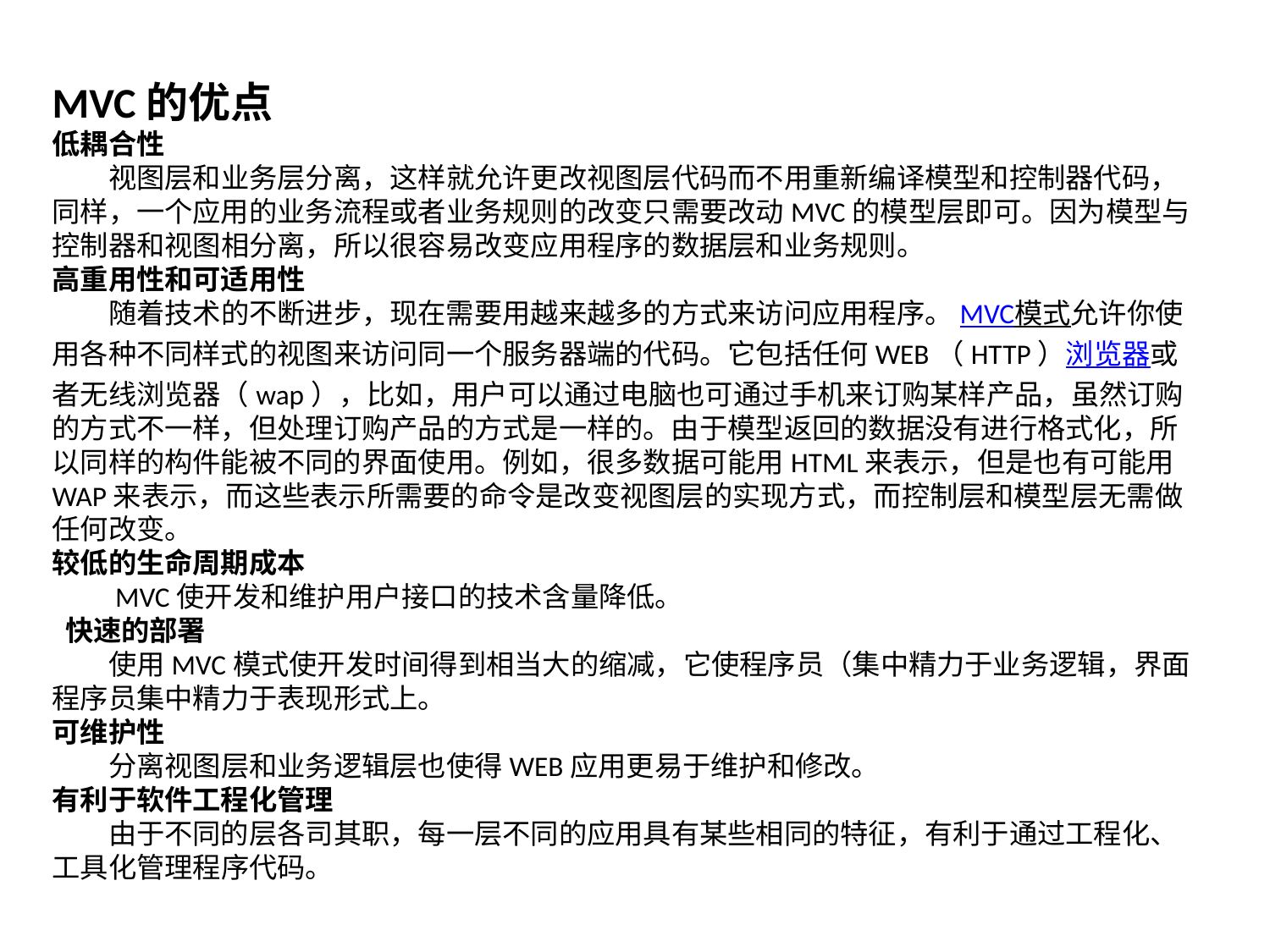

MVC的优点
低耦合性
　　视图层和业务层分离，这样就允许更改视图层代码而不用重新编译模型和控制器代码，同样，一个应用的业务流程或者业务规则的改变只需要改动MVC的模型层即可。因为模型与控制器和视图相分离，所以很容易改变应用程序的数据层和业务规则。
高重用性和可适用性
　　随着技术的不断进步，现在需要用越来越多的方式来访问应用程序。MVC模式允许你使用各种不同样式的视图来访问同一个服务器端的代码。它包括任何WEB（HTTP）浏览器或者无线浏览器（wap），比如，用户可以通过电脑也可通过手机来订购某样产品，虽然订购的方式不一样，但处理订购产品的方式是一样的。由于模型返回的数据没有进行格式化，所以同样的构件能被不同的界面使用。例如，很多数据可能用HTML来表示，但是也有可能用WAP来表示，而这些表示所需要的命令是改变视图层的实现方式，而控制层和模型层无需做任何改变。
较低的生命周期成本
　　MVC使开发和维护用户接口的技术含量降低。
 快速的部署
　　使用MVC模式使开发时间得到相当大的缩减，它使程序员（集中精力于业务逻辑，界面程序员集中精力于表现形式上。
可维护性
　　分离视图层和业务逻辑层也使得WEB应用更易于维护和修改。
有利于软件工程化管理
　　由于不同的层各司其职，每一层不同的应用具有某些相同的特征，有利于通过工程化、工具化管理程序代码。